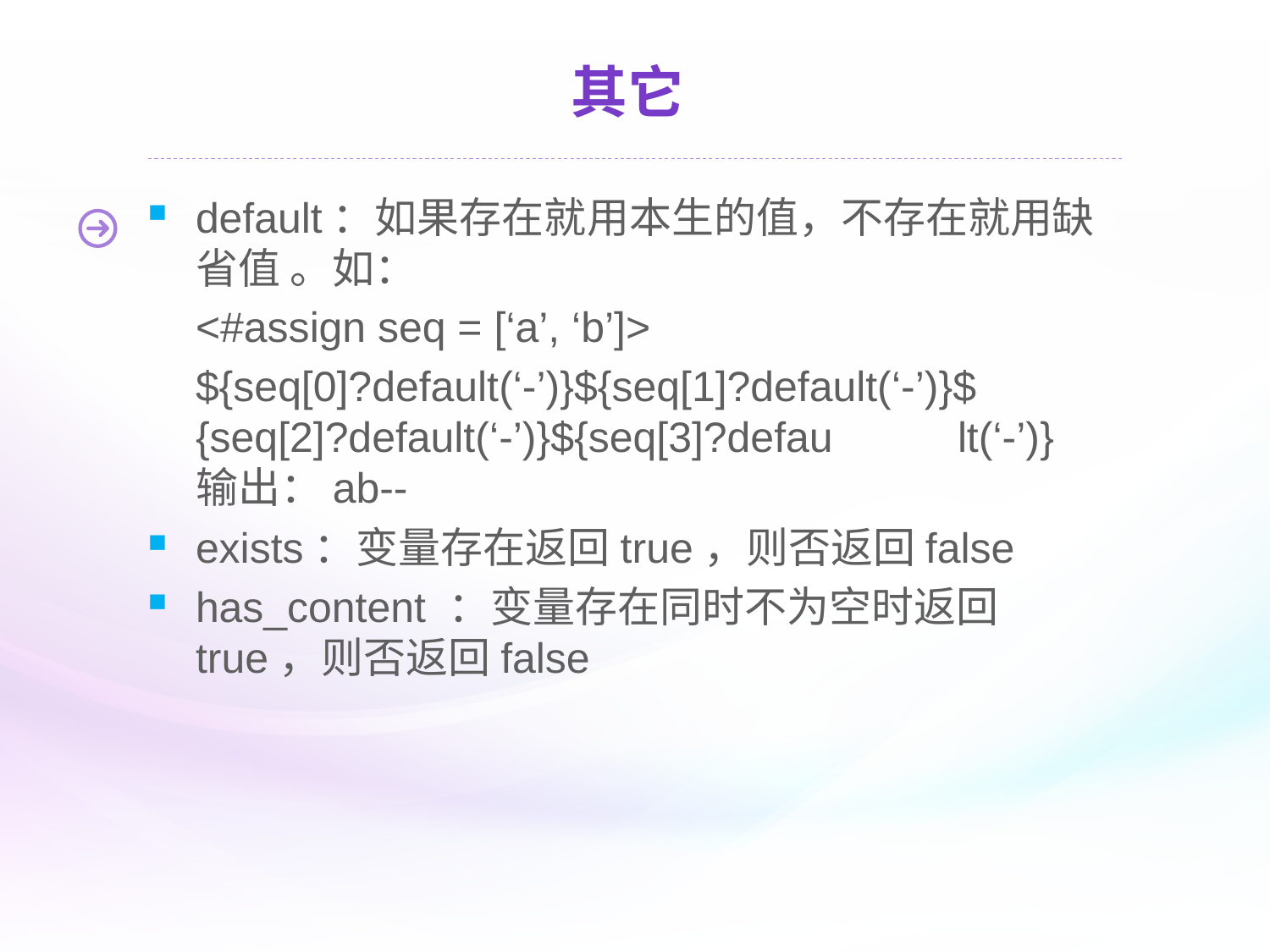

# 其它
default：如果存在就用本生的值，不存在就用缺省值 。如：
	<#assign seq = [‘a’, ‘b’]>
	${seq[0]?default(‘-’)}${seq[1]?default(‘-’)}${seq[2]?default(‘-’)}${seq[3]?defau	lt(‘-’)} 
输出：ab--
exists：变量存在返回true，则否返回false
has_content ：变量存在同时不为空时返回true，则否返回false